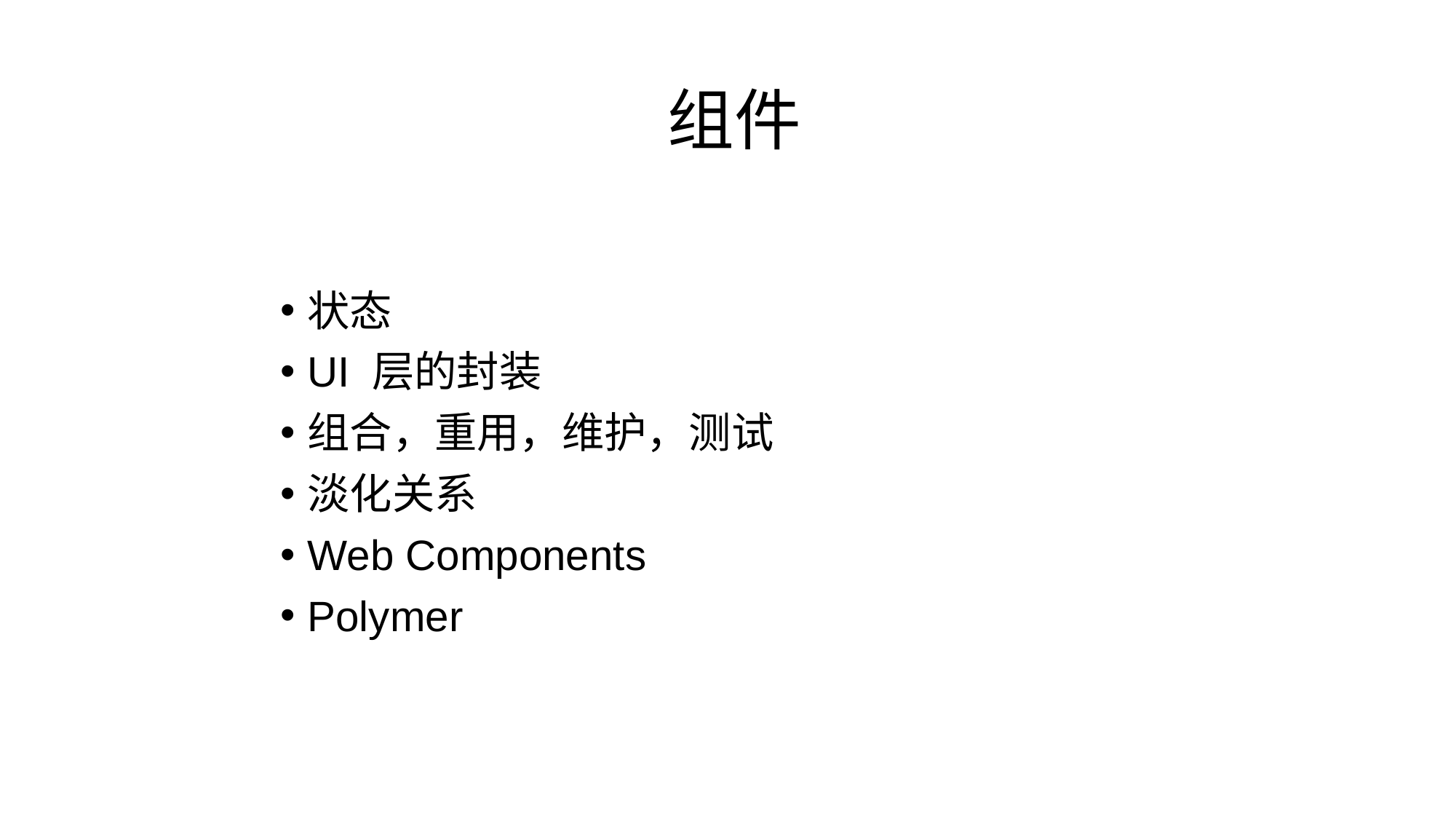

# 组件

状态
UI 层的封装
组合，重用，维护，测试
淡化关系
Web Components
Polymer